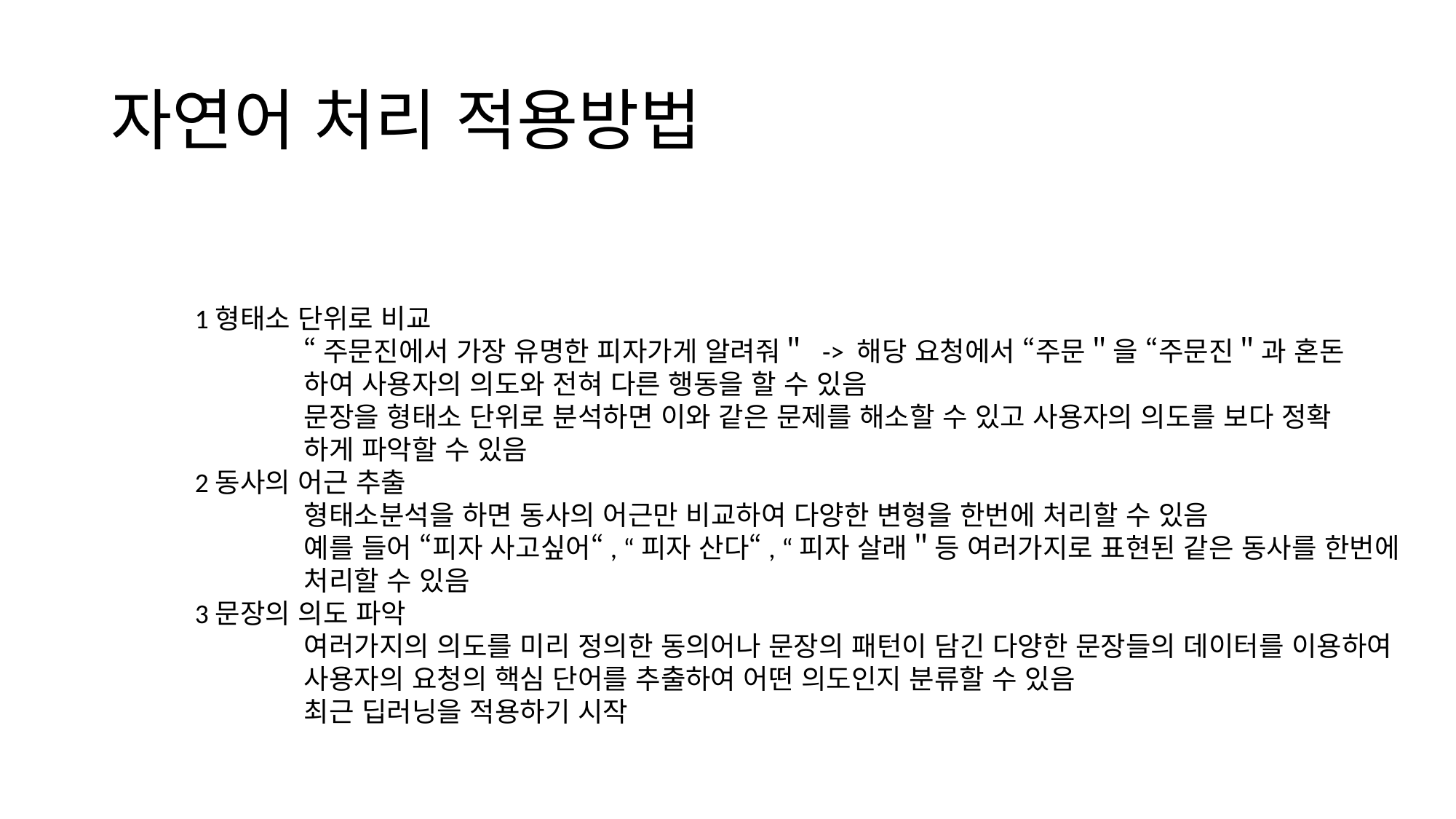

# 자연어 처리 적용방법
1형태소 단위로 비교
	“주문진에서 가장 유명한 피자가게 알려줘＂ -> 해당 요청에서 “주문＂을 “주문진＂과 혼돈
	하여 사용자의 의도와 전혀 다른 행동을 할 수 있음
	문장을 형태소 단위로 분석하면 이와 같은 문제를 해소할 수 있고 사용자의 의도를 보다 정확
	하게 파악할 수 있음
2동사의 어근 추출
	형태소분석을 하면 동사의 어근만 비교하여 다양한 변형을 한번에 처리할 수 있음
	예를 들어 “피자 사고싶어“, “피자 산다“, “피자 살래＂등 여러가지로 표현된 같은 동사를 한번에
	처리할 수 있음
3문장의 의도 파악
	여러가지의 의도를 미리 정의한 동의어나 문장의 패턴이 담긴 다양한 문장들의 데이터를 이용하여
	사용자의 요청의 핵심 단어를 추출하여 어떤 의도인지 분류할 수 있음
	최근 딥러닝을 적용하기 시작